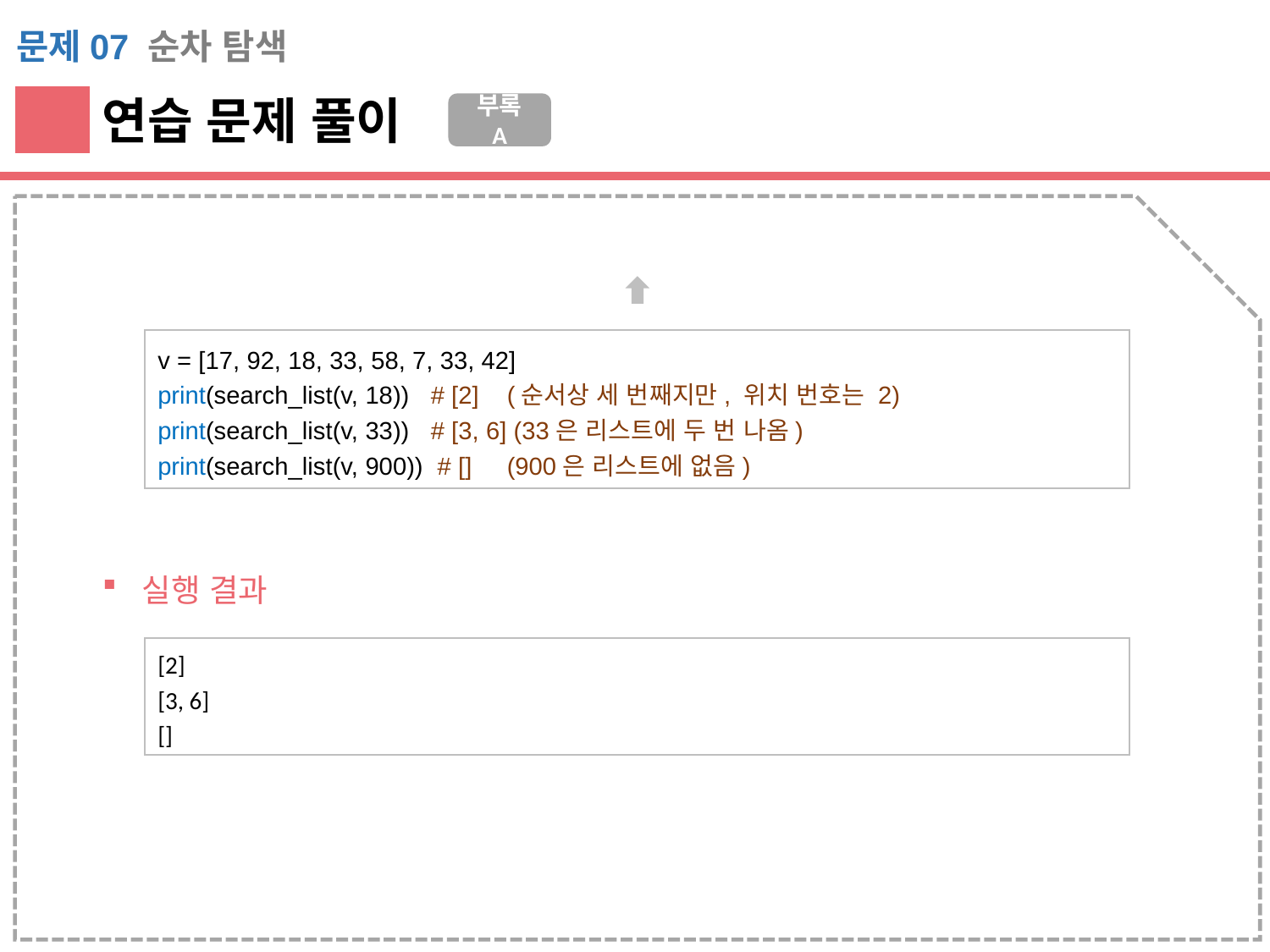

문제07 순차 탐색
연습 문제 풀이

부록 A

v = [17, 92, 18, 33, 58, 7, 33, 42]
print(search_list(v, 18))   # [2]    (순서상 세 번째지만, 위치 번호는 2)
print(search_list(v, 33))   # [3, 6] (33은 리스트에 두 번 나옴)
print(search_list(v, 900))  # []     (900은 리스트에 없음)
실행 결과
[2]
[3, 6]
[]